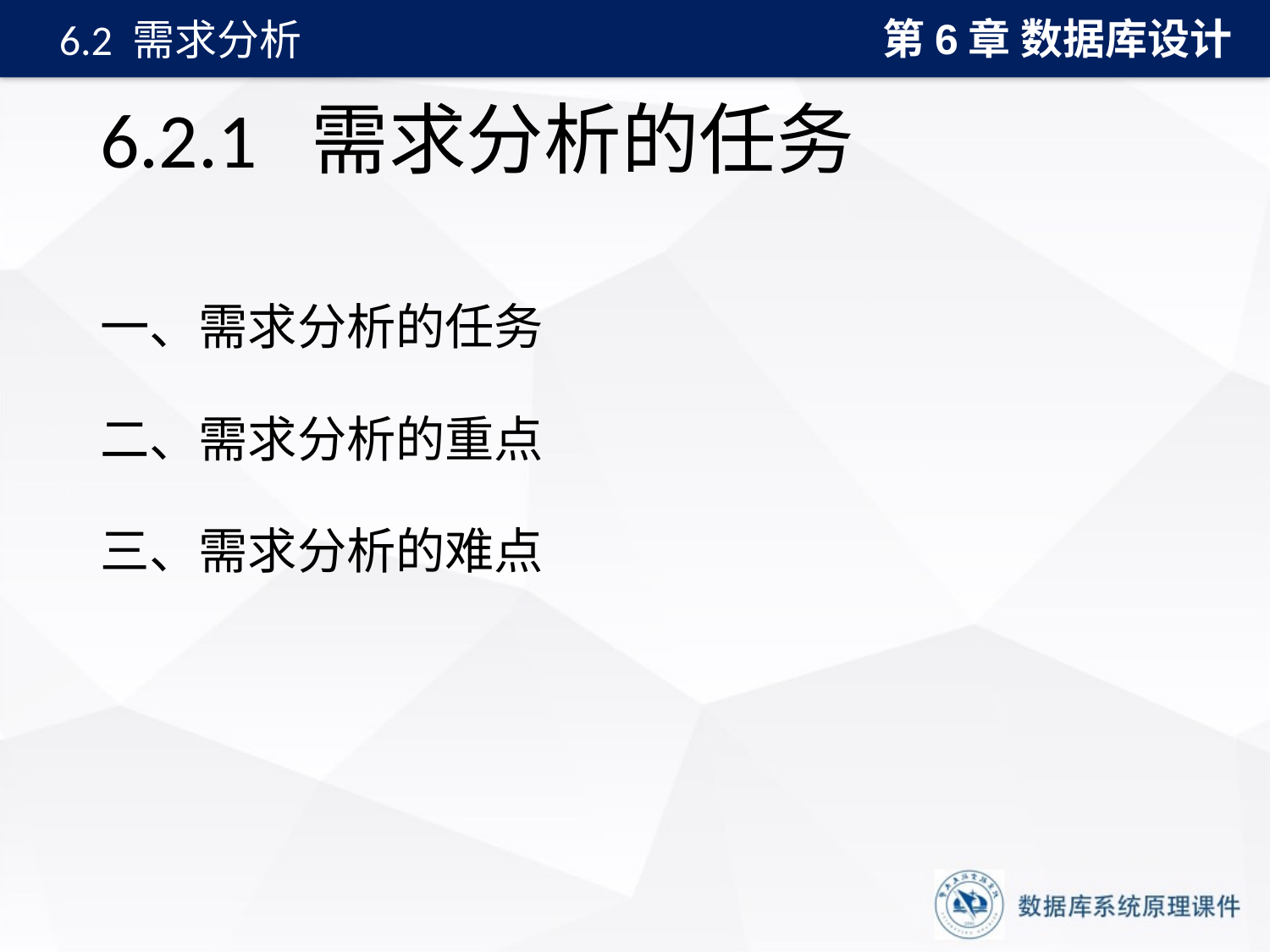

第6章 数据库设计
6.2 需求分析
# 6.2.1  需求分析的任务
一、需求分析的任务
二、需求分析的重点
三、需求分析的难点